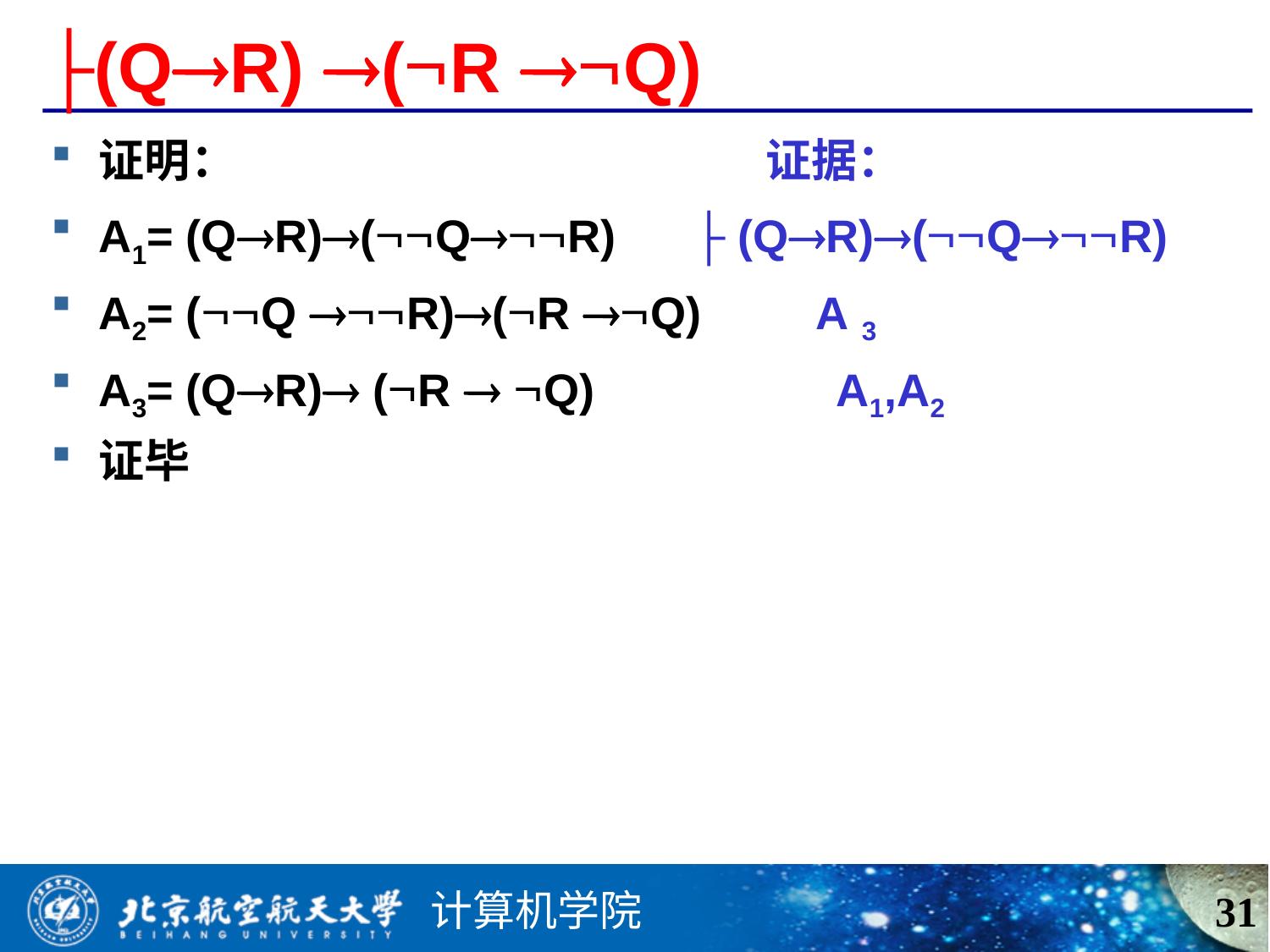

# ├(Q→R) →(¬R →¬Q)
证明：                                                   证据：
A1= (Q→R)→(¬¬Q→¬¬R)      ├ (Q→R)→(¬¬Q→¬¬R)
A2= (¬¬Q →¬¬R)→(¬R →¬Q)         A 3
A3= (Q→R)→ (¬R → ¬Q)                   A1,A2
证毕